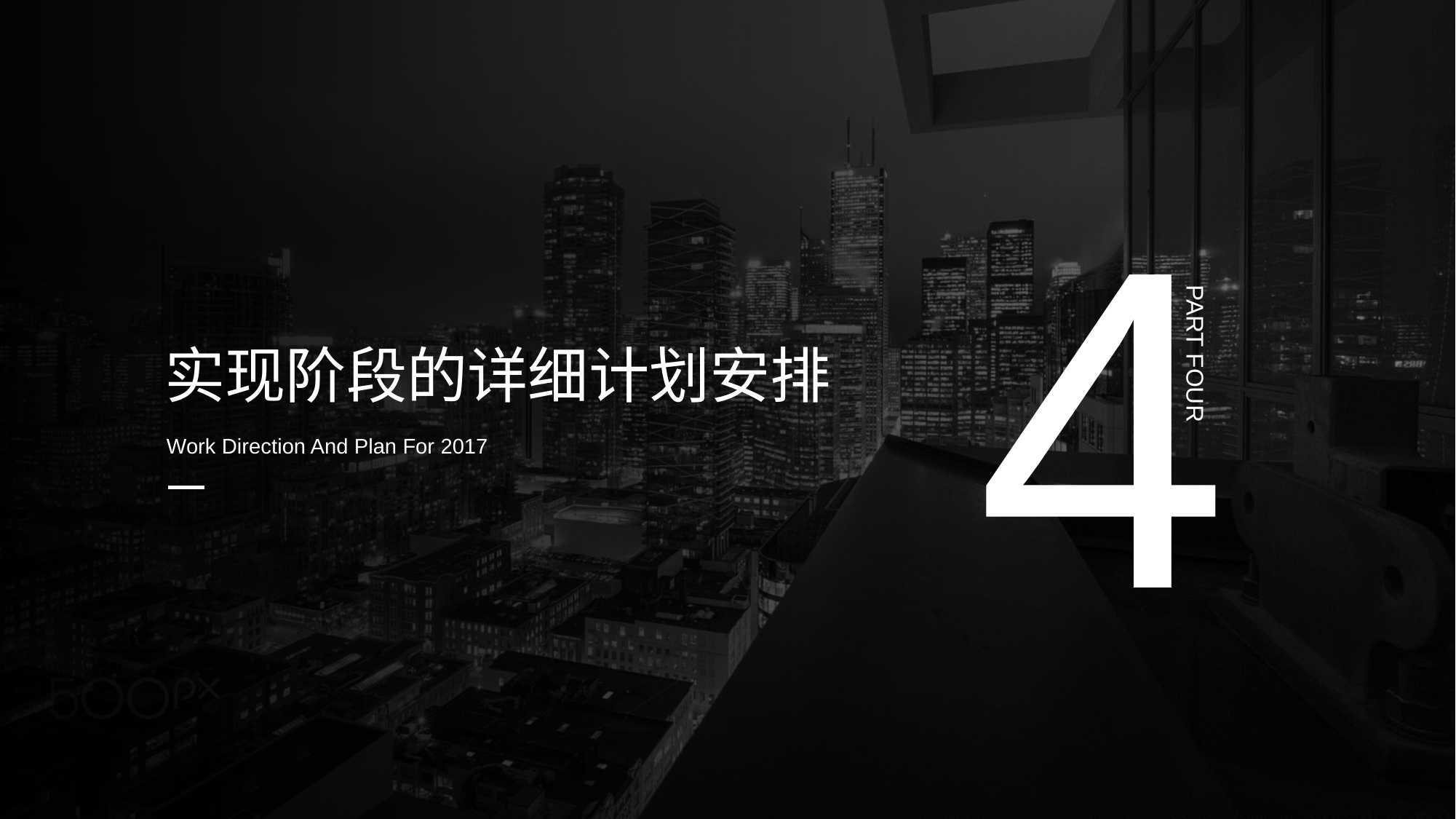

4
实现阶段的详细计划安排
PART FOUR
Work Direction And Plan For 2017